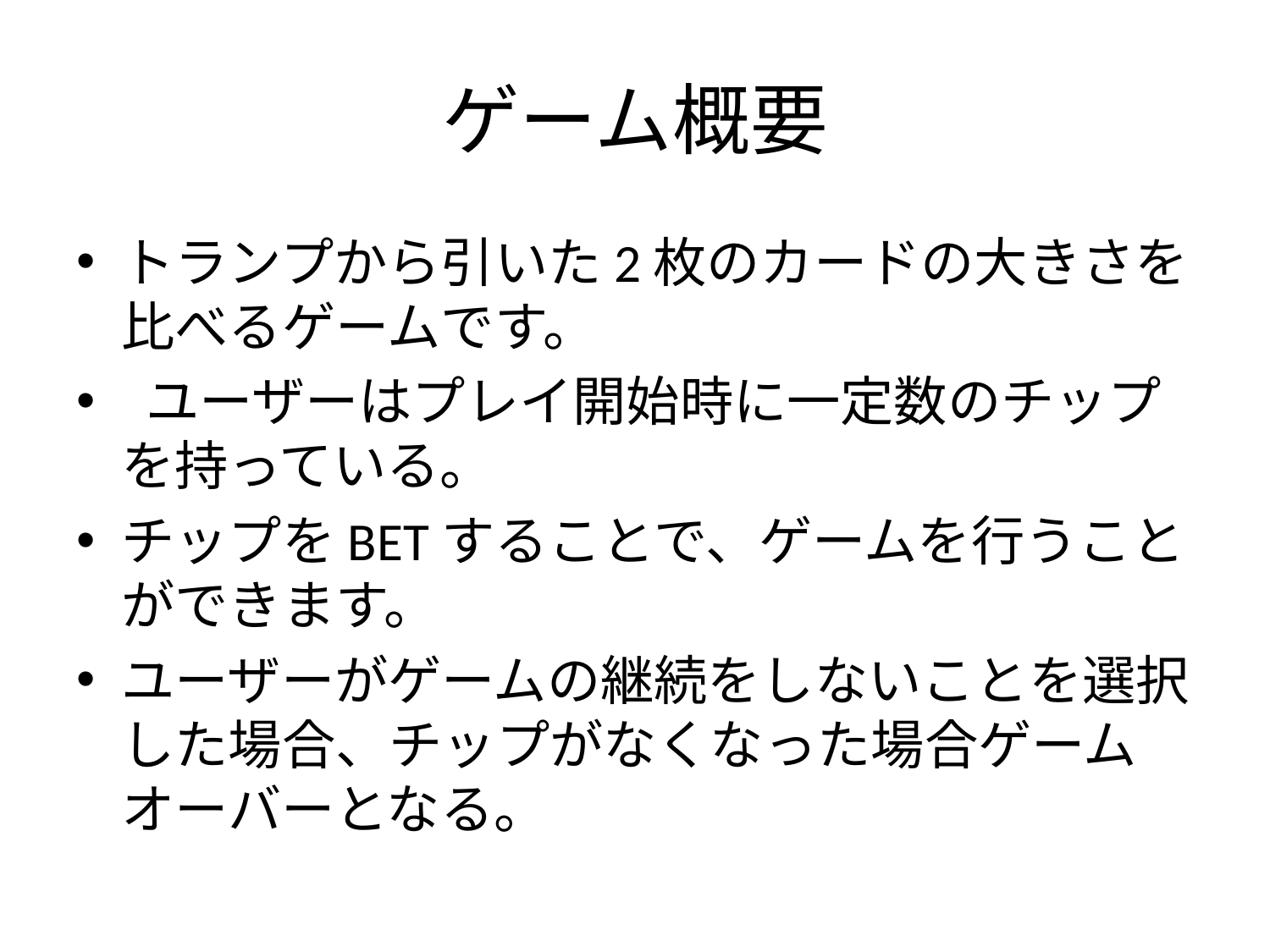

# ゲーム概要
トランプから引いた2枚のカードの大きさを比べるゲームです。
 ユーザーはプレイ開始時に一定数のチップを持っている。
チップをBETすることで、ゲームを行うことができます。
ユーザーがゲームの継続をしないことを選択した場合、チップがなくなった場合ゲームオーバーとなる。